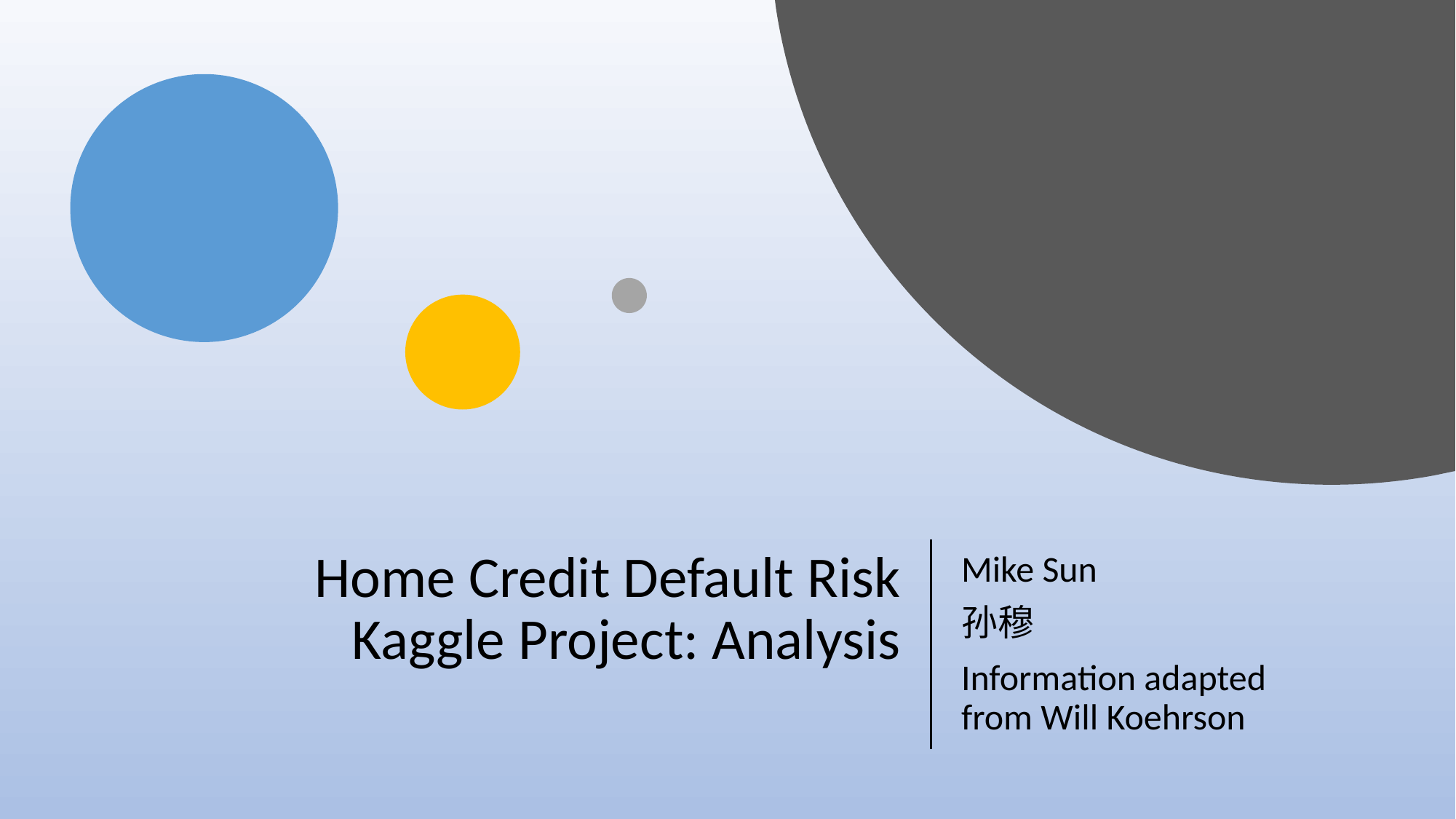

# Home Credit Default Risk Kaggle Project: Analysis
Mike Sun
孙穆
Information adapted from Will Koehrson